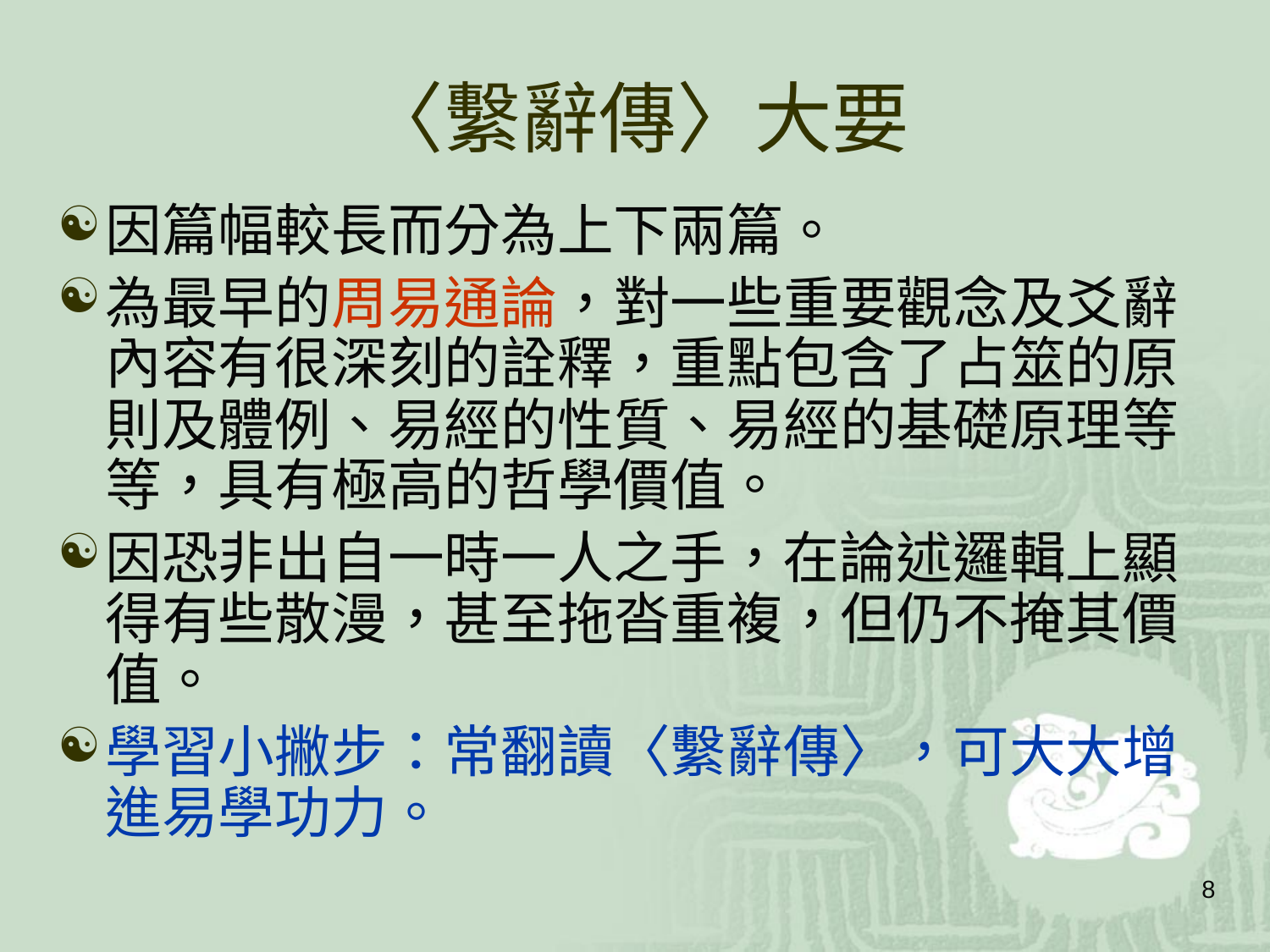

# 〈繫辭傳〉大要
因篇幅較長而分為上下兩篇。
為最早的周易通論，對一些重要觀念及爻辭內容有很深刻的詮釋，重點包含了占筮的原則及體例、易經的性質、易經的基礎原理等等，具有極高的哲學價值。
因恐非出自一時一人之手，在論述邏輯上顯得有些散漫，甚至拖沓重複，但仍不掩其價值。
學習小撇步：常翻讀〈繫辭傳〉，可大大增進易學功力。
8